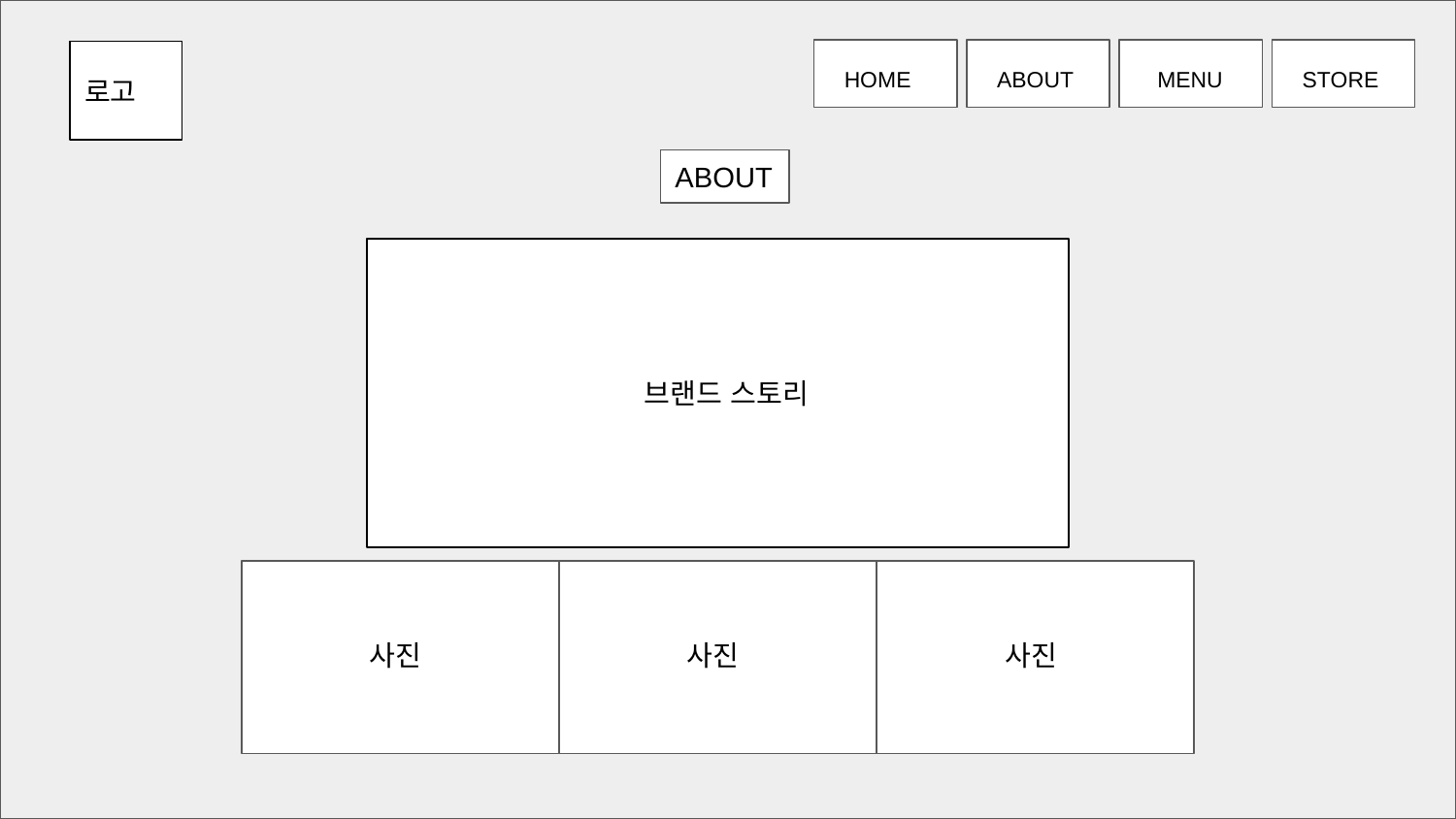

로고
HOME
ABOUT
MENU
STORE
ABOUT
ABOUT
                                브랜드 스토리

사진
사진
사진